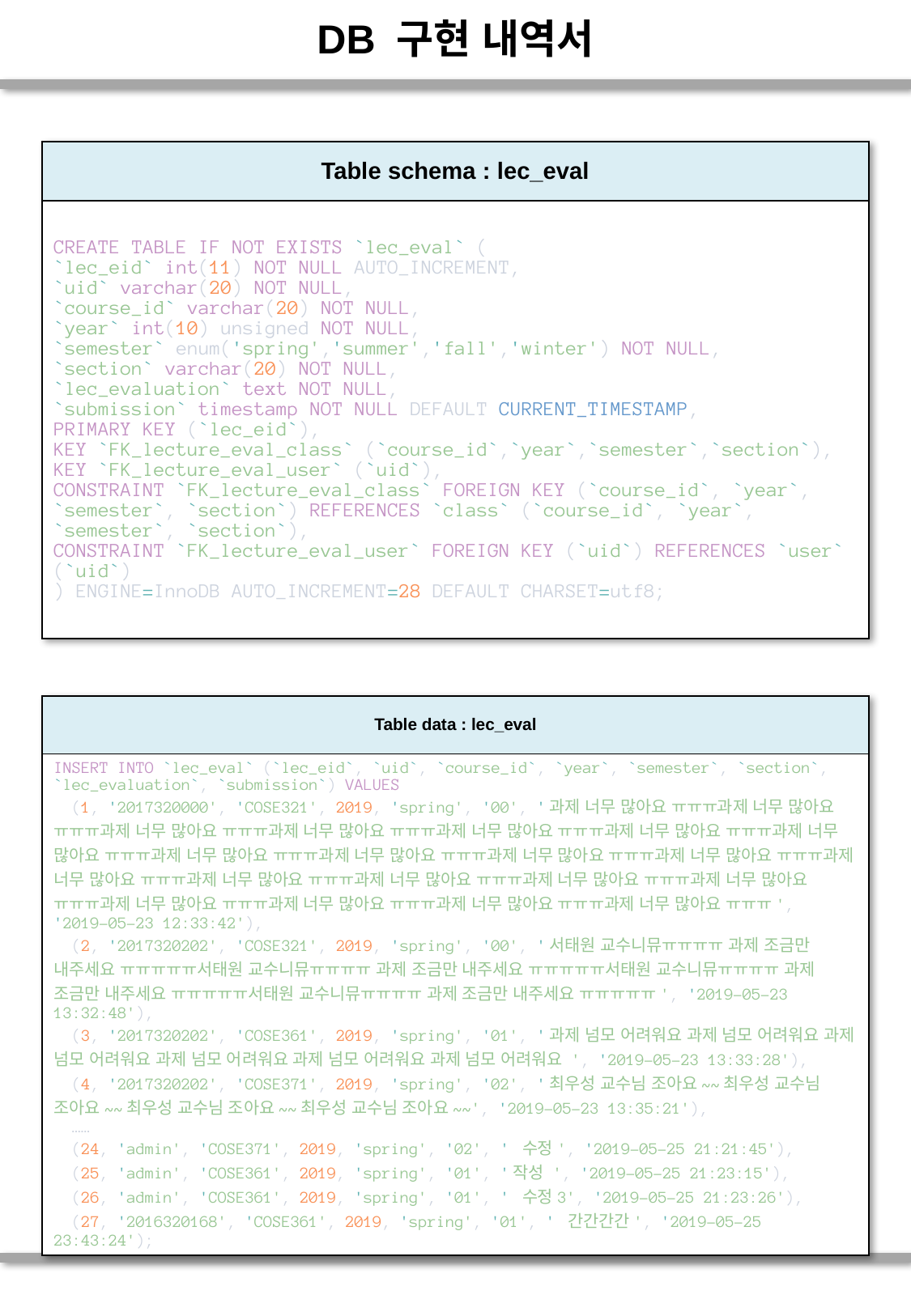

# DB 구현 내역서
| Table schema : lec\_eval |
| --- |
| CREATE TABLE IF NOT EXISTS `lec\_eval` ( `lec\_eid` int(11) NOT NULL AUTO\_INCREMENT, `uid` varchar(20) NOT NULL, `course\_id` varchar(20) NOT NULL, `year` int(10) unsigned NOT NULL, `semester` enum('spring','summer','fall','winter') NOT NULL, `section` varchar(20) NOT NULL, `lec\_evaluation` text NOT NULL, `submission` timestamp NOT NULL DEFAULT CURRENT\_TIMESTAMP, PRIMARY KEY (`lec\_eid`), KEY `FK\_lecture\_eval\_class` (`course\_id`,`year`,`semester`,`section`), KEY `FK\_lecture\_eval\_user` (`uid`), CONSTRAINT `FK\_lecture\_eval\_class` FOREIGN KEY (`course\_id`, `year`, `semester`, `section`) REFERENCES `class` (`course\_id`, `year`, `semester`, `section`), CONSTRAINT `FK\_lecture\_eval\_user` FOREIGN KEY (`uid`) REFERENCES `user` (`uid`) ) ENGINE=InnoDB AUTO\_INCREMENT=28 DEFAULT CHARSET=utf8; |
| Table data : lec\_eval |
| --- |
| INSERT INTO `lec\_eval` (`lec\_eid`, `uid`, `course\_id`, `year`, `semester`, `section`, `lec\_evaluation`, `submission`) VALUES   (1, '2017320000', 'COSE321', 2019, 'spring', '00', '과제 너무 많아요 ㅠㅠㅠ과제 너무 많아요 ㅠㅠㅠ과제 너무 많아요 ㅠㅠㅠ과제 너무 많아요 ㅠㅠㅠ과제 너무 많아요 ㅠㅠㅠ과제 너무 많아요 ㅠㅠㅠ과제 너무 많아요 ㅠㅠㅠ과제 너무 많아요 ㅠㅠㅠ과제 너무 많아요 ㅠㅠㅠ과제 너무 많아요 ㅠㅠㅠ과제 너무 많아요 ㅠㅠㅠ과제 너무 많아요 ㅠㅠㅠ과제 너무 많아요 ㅠㅠㅠ과제 너무 많아요 ㅠㅠㅠ과제 너무 많아요 ㅠㅠㅠ과제 너무 많아요 ㅠㅠㅠ과제 너무 많아요 ㅠㅠㅠ과제 너무 많아요 ㅠㅠㅠ과제 너무 많아요 ㅠㅠㅠ과제 너무 많아요 ㅠㅠㅠ', '2019-05-23 12:33:42'),   (2, '2017320202', 'COSE321', 2019, 'spring', '00', '서태원 교수니뮤ㅠㅠㅠㅠ 과제 조금만 내주세요 ㅠㅠㅠㅠㅠ서태원 교수니뮤ㅠㅠㅠㅠ 과제 조금만 내주세요 ㅠㅠㅠㅠㅠ서태원 교수니뮤ㅠㅠㅠㅠ 과제 조금만 내주세요 ㅠㅠㅠㅠㅠ서태원 교수니뮤ㅠㅠㅠㅠ 과제 조금만 내주세요 ㅠㅠㅠㅠㅠ', '2019-05-23 13:32:48'),   (3, '2017320202', 'COSE361', 2019, 'spring', '01', '과제 넘모 어려워요 과제 넘모 어려워요 과제 넘모 어려워요 과제 넘모 어려워요 과제 넘모 어려워요 과제 넘모 어려워요 ', '2019-05-23 13:33:28'),   (4, '2017320202', 'COSE371', 2019, 'spring', '02', '최우성 교수님 조아요~~최우성 교수님 조아요~~최우성 교수님 조아요~~최우성 교수님 조아요~~', '2019-05-23 13:35:21'),   …… (24, 'admin', 'COSE371', 2019, 'spring', '02', ' 수정', '2019-05-25 21:21:45'),   (25, 'admin', 'COSE361', 2019, 'spring', '01', '작성 ', '2019-05-25 21:23:15'),   (26, 'admin', 'COSE361', 2019, 'spring', '01', ' 수정3', '2019-05-25 21:23:26'),   (27, '2016320168', 'COSE361', 2019, 'spring', '01', ' 간간간간', '2019-05-25 23:43:24'); |